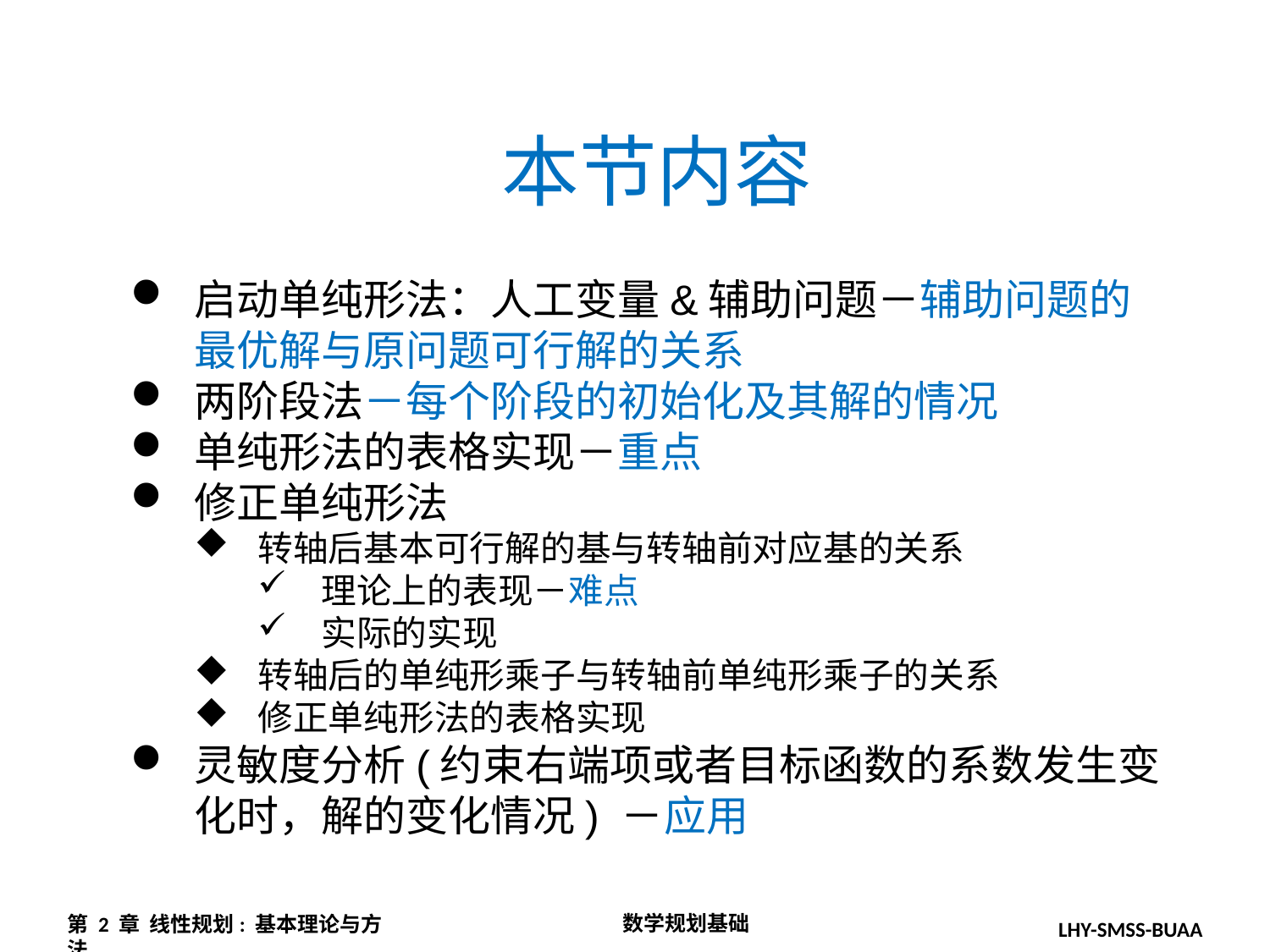

本节内容
启动单纯形法：人工变量&辅助问题－辅助问题的最优解与原问题可行解的关系
两阶段法－每个阶段的初始化及其解的情况
单纯形法的表格实现－重点
修正单纯形法
转轴后基本可行解的基与转轴前对应基的关系
理论上的表现－难点
实际的实现
转轴后的单纯形乘子与转轴前单纯形乘子的关系
修正单纯形法的表格实现
灵敏度分析(约束右端项或者目标函数的系数发生变化时，解的变化情况) －应用